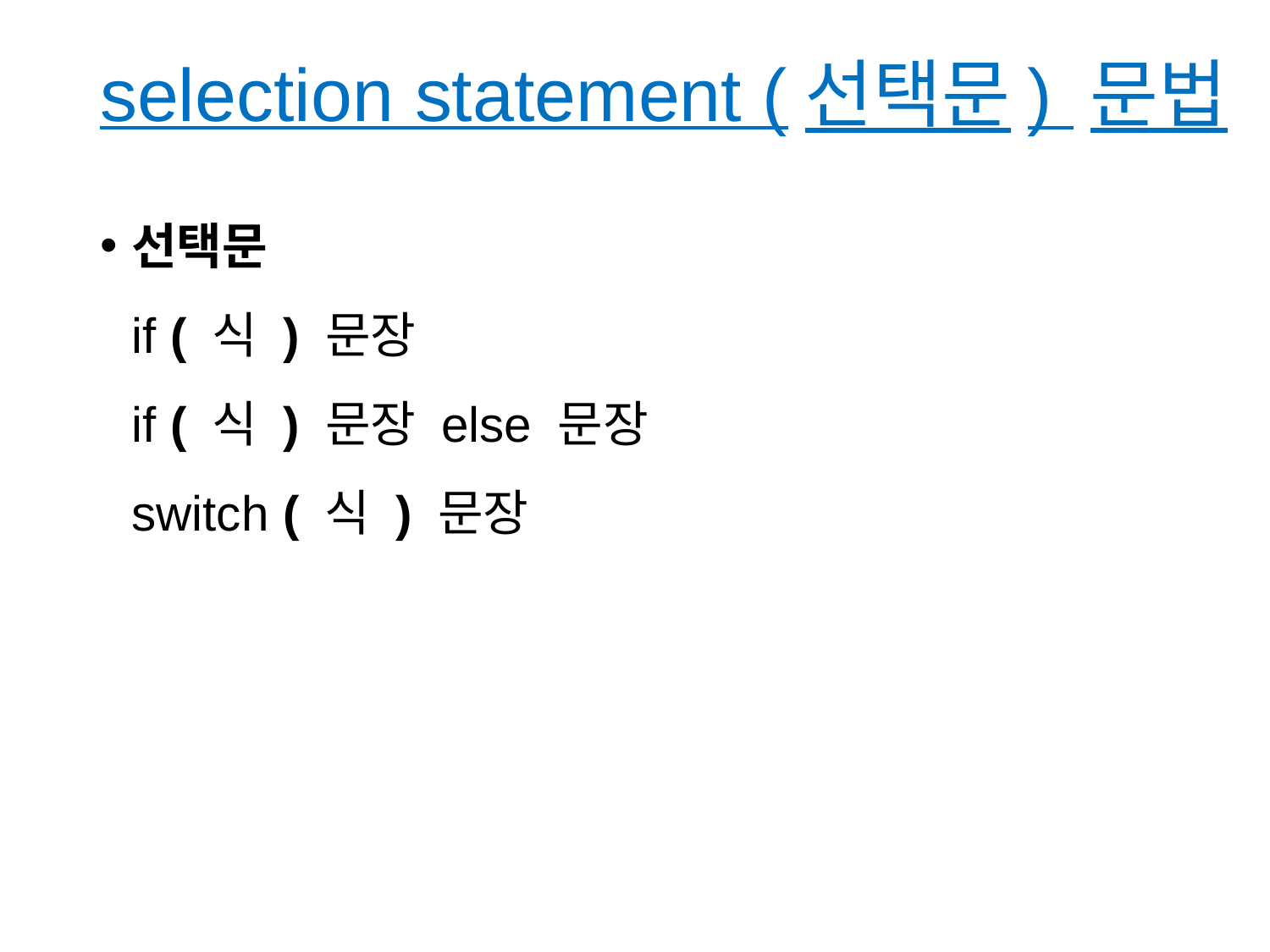

# selection statement (선택문) 문법
선택문
if ( 식 ) 문장
if ( 식 ) 문장 else 문장
switch ( 식 ) 문장